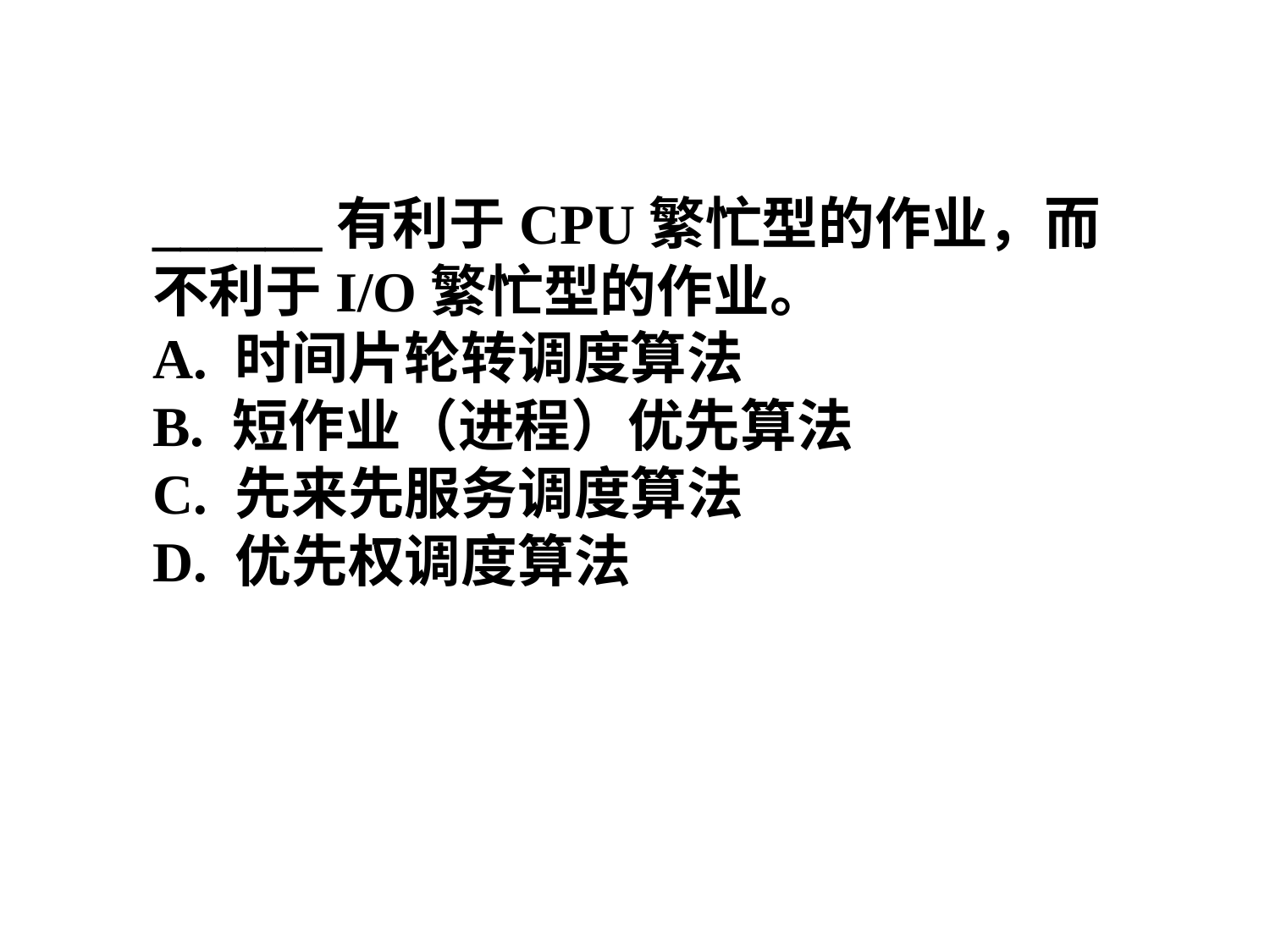

______有利于CPU繁忙型的作业，而不利于I/O繁忙型的作业。
A. 时间片轮转调度算法
B. 短作业（进程）优先算法
C. 先来先服务调度算法
D. 优先权调度算法
74